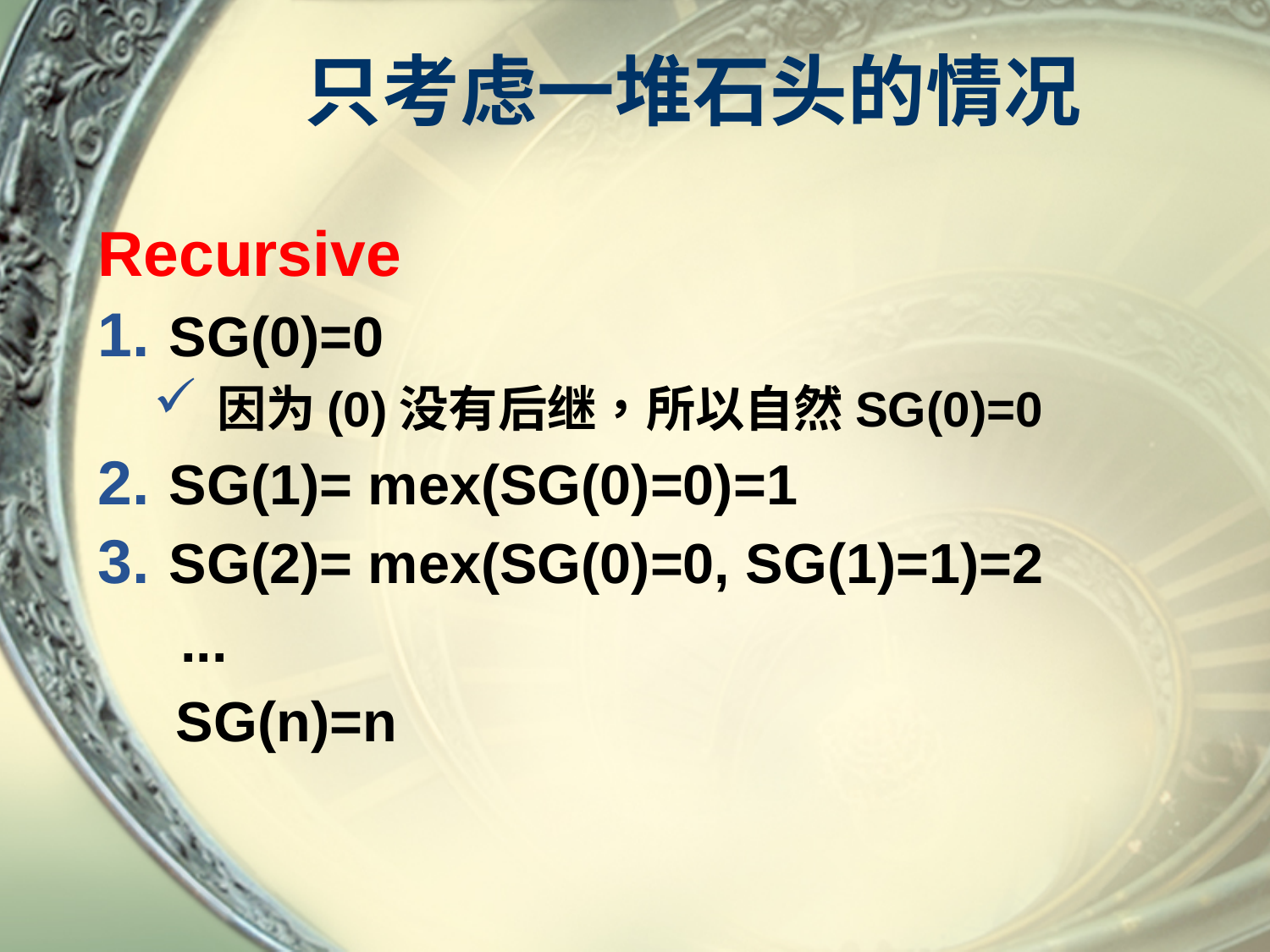

# 只考虑一堆石头的情况
Recursive
SG(0)=0
因为(0)没有后继，所以自然SG(0)=0
SG(1)= mex(SG(0)=0)=1
SG(2)= mex(SG(0)=0, SG(1)=1)=2
　 ...
     SG(n)=n